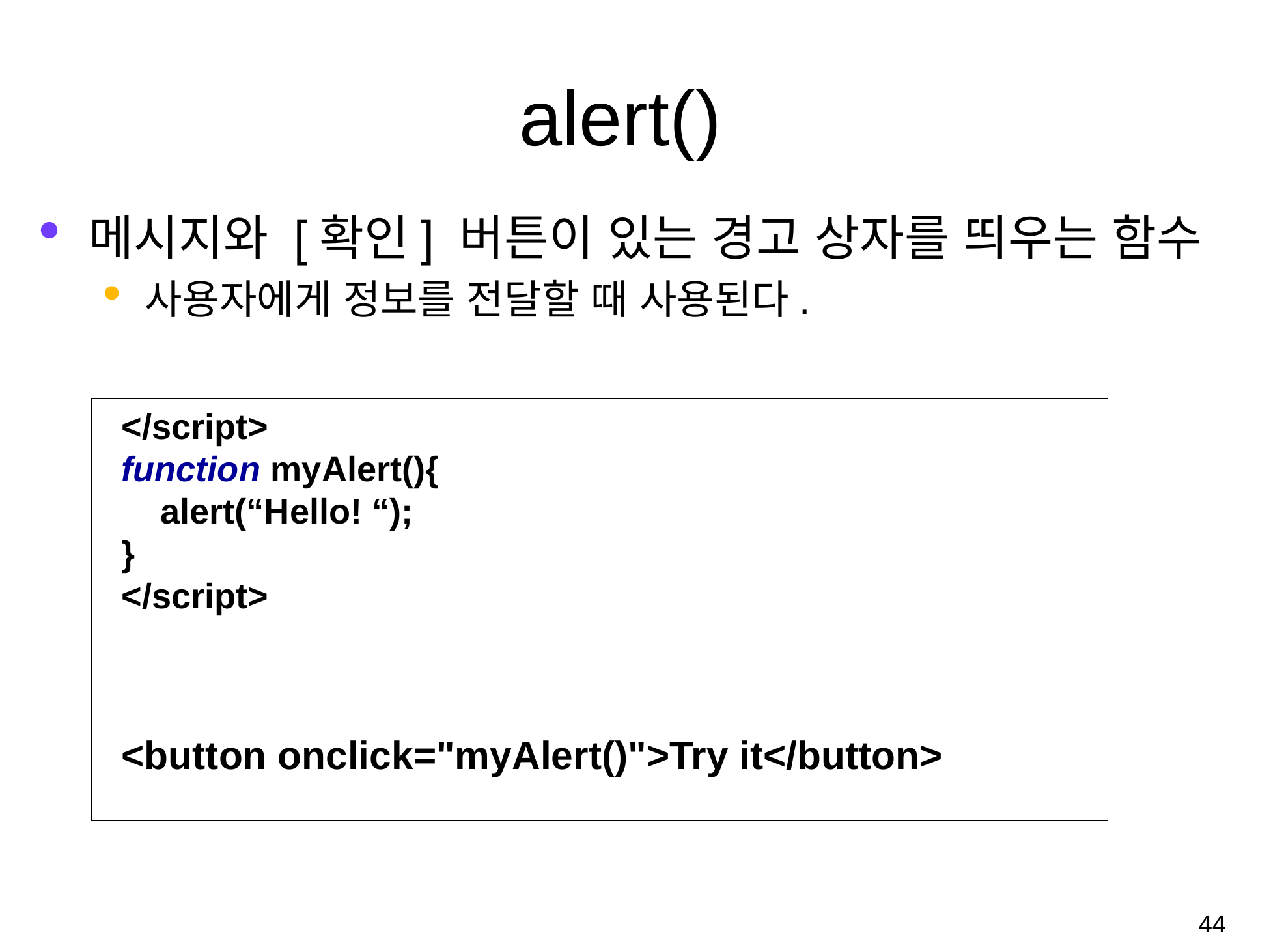

# alert()
메시지와 [확인] 버튼이 있는 경고 상자를 띄우는 함수
사용자에게 정보를 전달할 때 사용된다.

</script>
function myAlert(){
    alert(“Hello! “);
}
</script>

<button onclick="myAlert()">Try it</button>

44